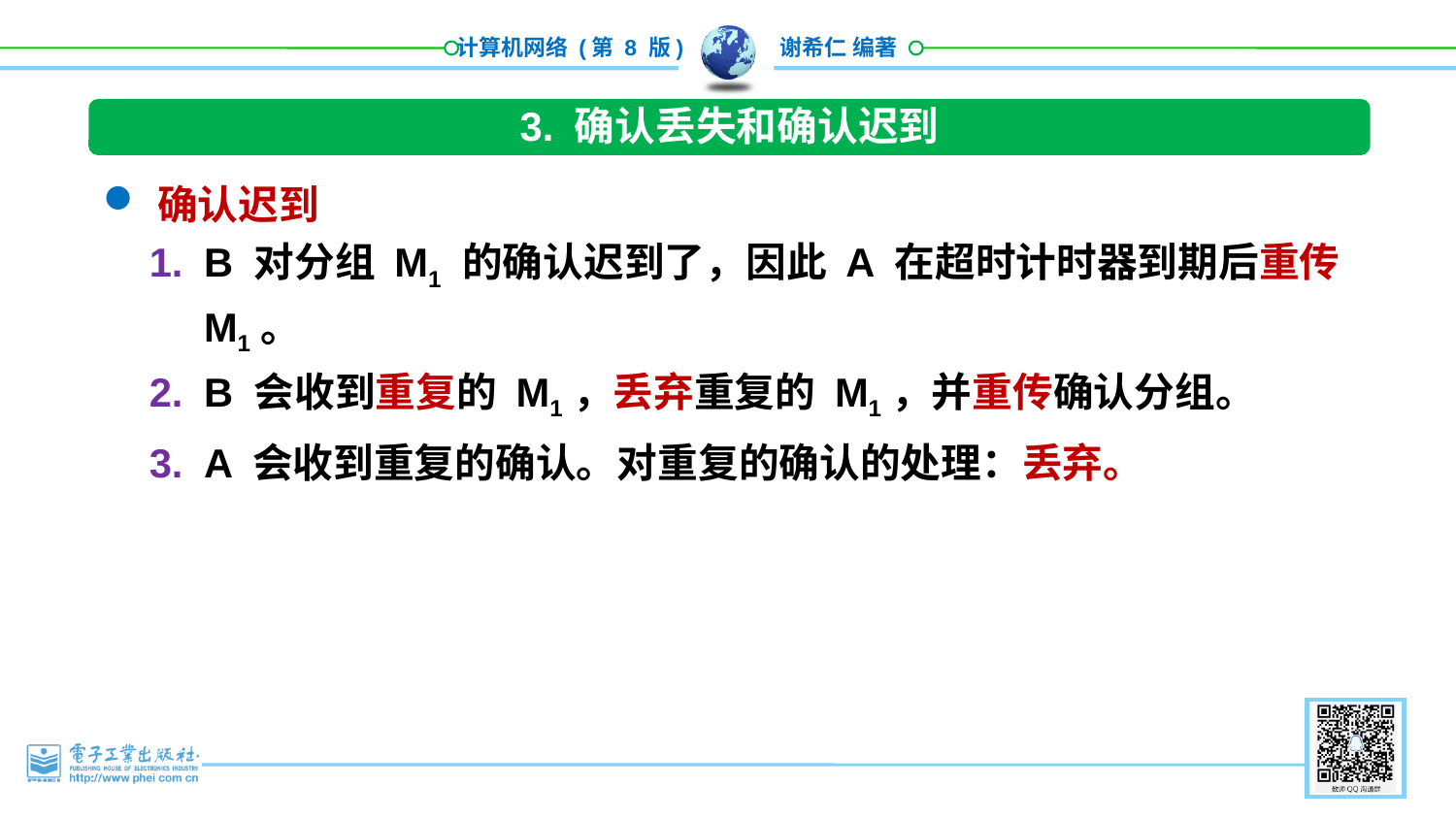

3. 确认丢失和确认迟到

确认迟到
B 对分组 M1 的确认迟到了，因此 A 在超时计时器到期后重传 M1。
B 会收到重复的 M1，丢弃重复的 M1，并重传确认分组。
A 会收到重复的确认。对重复的确认的处理：丢弃。